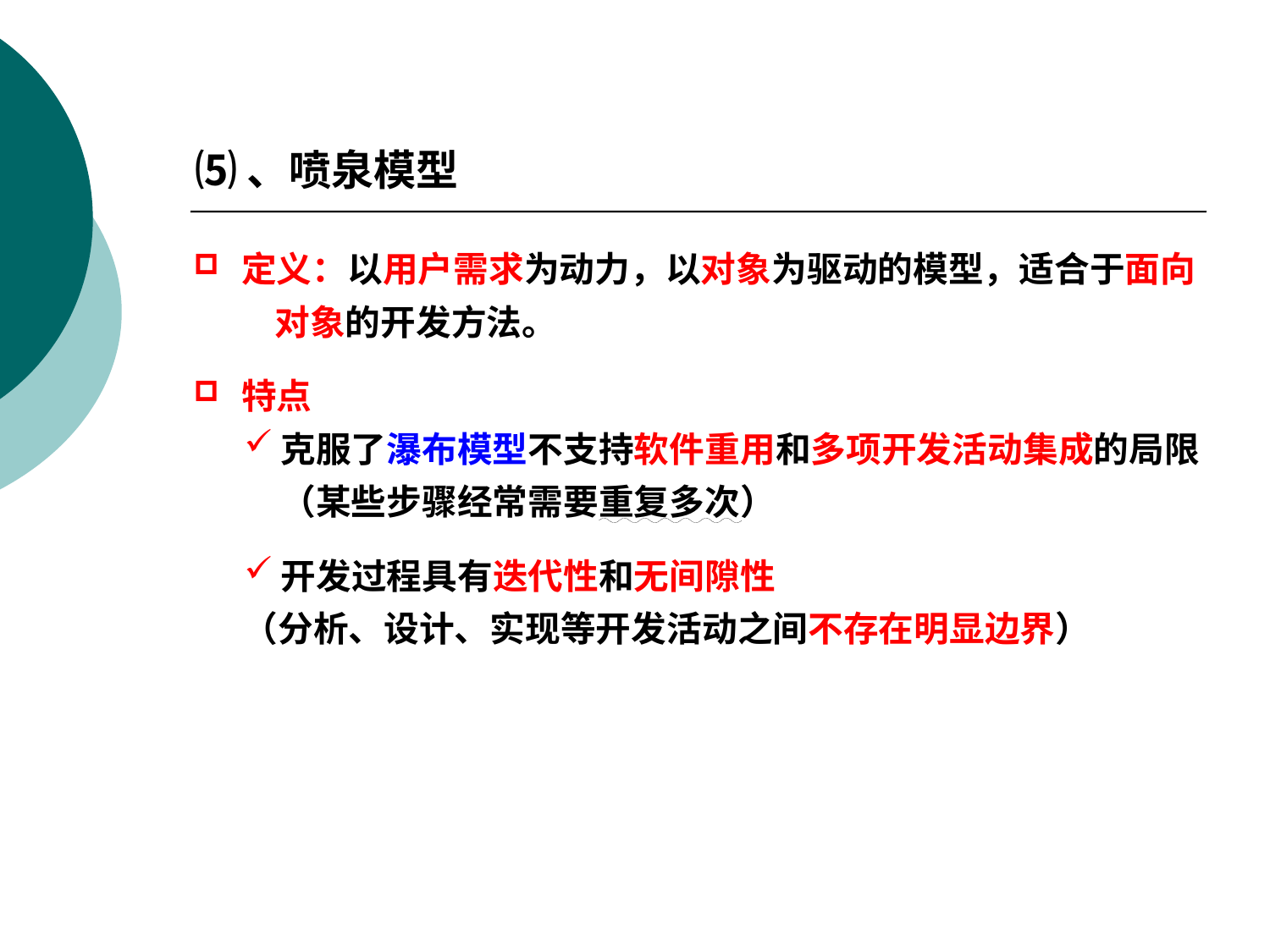

⑸、喷泉模型
定义：以用户需求为动力，以对象为驱动的模型，适合于面向
         对象的开发方法。
特点
克服了瀑布模型不支持软件重用和多项开发活动集成的局限（某些步骤经常需要重复多次）
开发过程具有迭代性和无间隙性
     （分析、设计、实现等开发活动之间不存在明显边界）